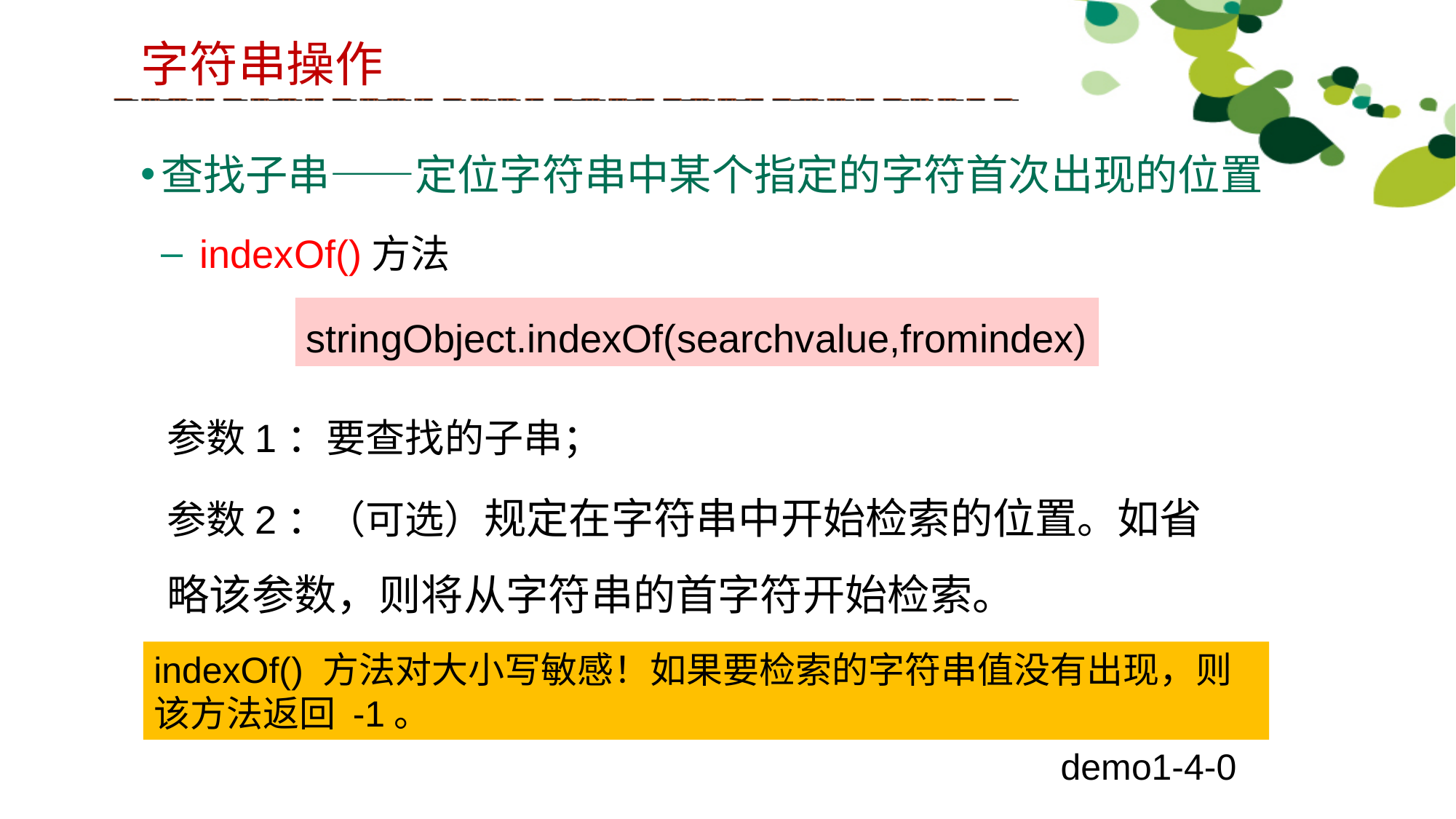

字符串操作
查找子串——定位字符串中某个指定的字符首次出现的位置
 indexOf()方法
stringObject.indexOf(searchvalue,fromindex)
  参数1：要查找的子串；
  参数2：（可选）规定在字符串中开始检索的位置。如省略该参数，则将从字符串的首字符开始检索。
indexOf() 方法对大小写敏感！如果要检索的字符串值没有出现，则该方法返回 -1。

demo1-4-0